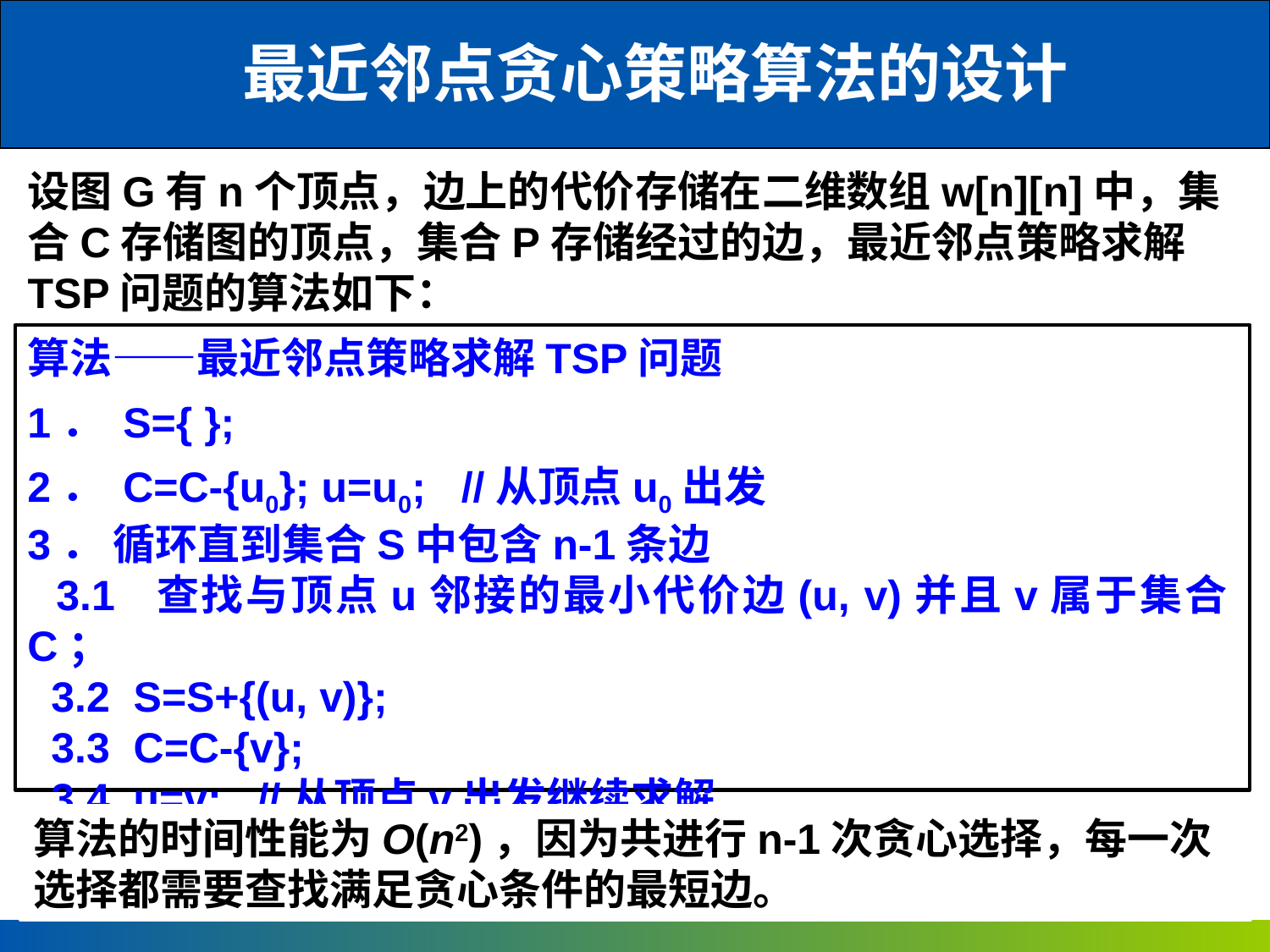

最近邻点贪心策略算法的设计
设图G有n个顶点，边上的代价存储在二维数组w[n][n]中，集合C存储图的顶点，集合P存储经过的边，最近邻点策略求解TSP问题的算法如下：
算法——最近邻点策略求解TSP问题
1． S={ };
2． C=C-{u0}; u=u0;   //从顶点u0出发
3． 循环直到集合S中包含n-1条边
  3.1  查找与顶点u邻接的最小代价边(u, v)并且v属于集合C；
  3.2  S=S+{(u, v)};
  3.3  C=C-{v};
  3.4  u=v;   //从顶点v出发继续求解
算法的时间性能为O(n2)，因为共进行n-1次贪心选择，每一次选择都需要查找满足贪心条件的最短边。